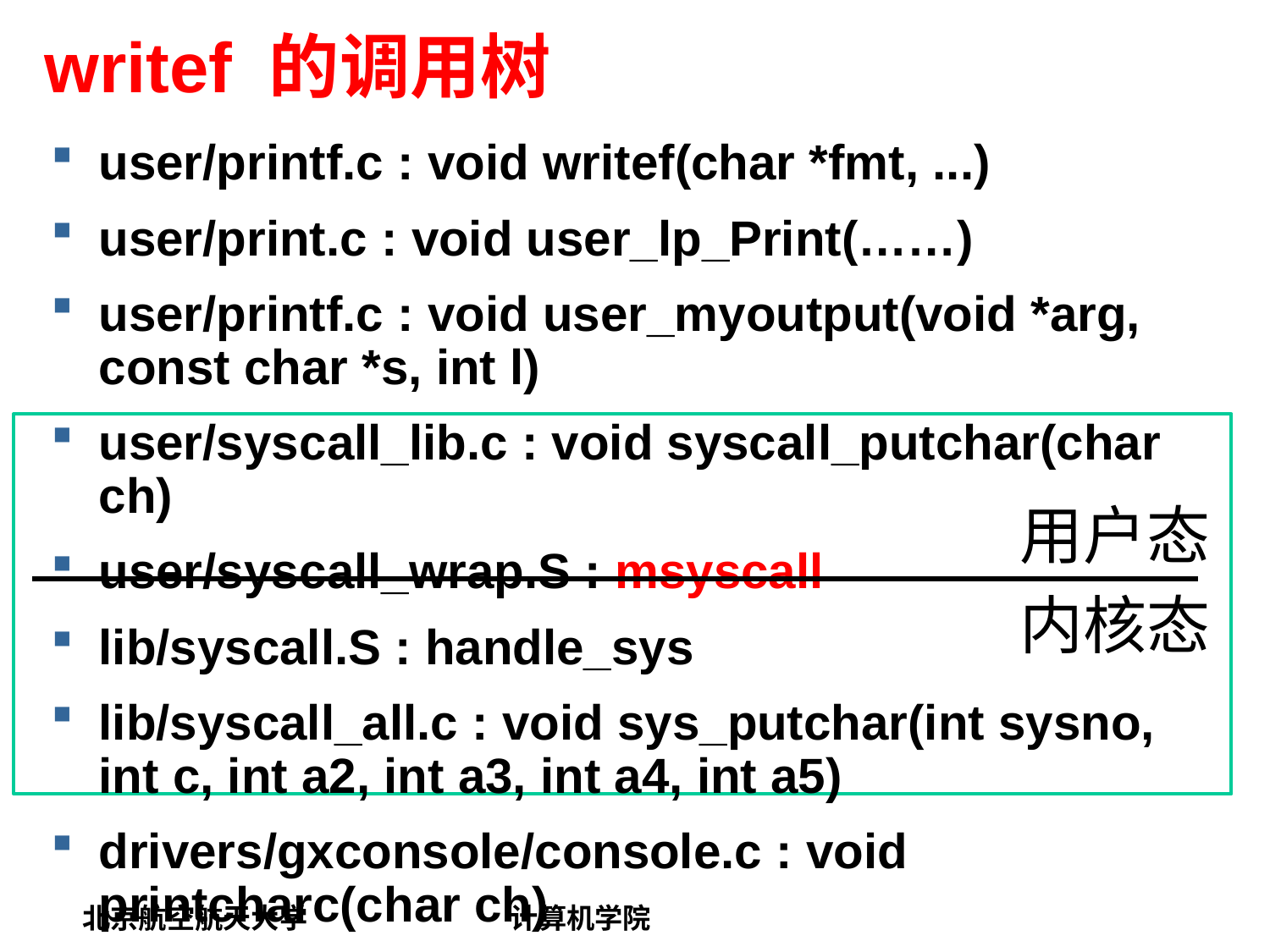

# writef 的调用树
user/printf.c : void writef(char *fmt, ...)
user/print.c : void user_lp_Print(……)
user/printf.c : void user_myoutput(void *arg, const char *s, int l)
user/syscall_lib.c : void syscall_putchar(char ch)
user/syscall_wrap.S : msyscall
lib/syscall.S : handle_sys
lib/syscall_all.c : void sys_putchar(int sysno, int c, int a2, int a3, int a4, int a5)
drivers/gxconsole/console.c : void printcharc(char ch)

用户态
内核态